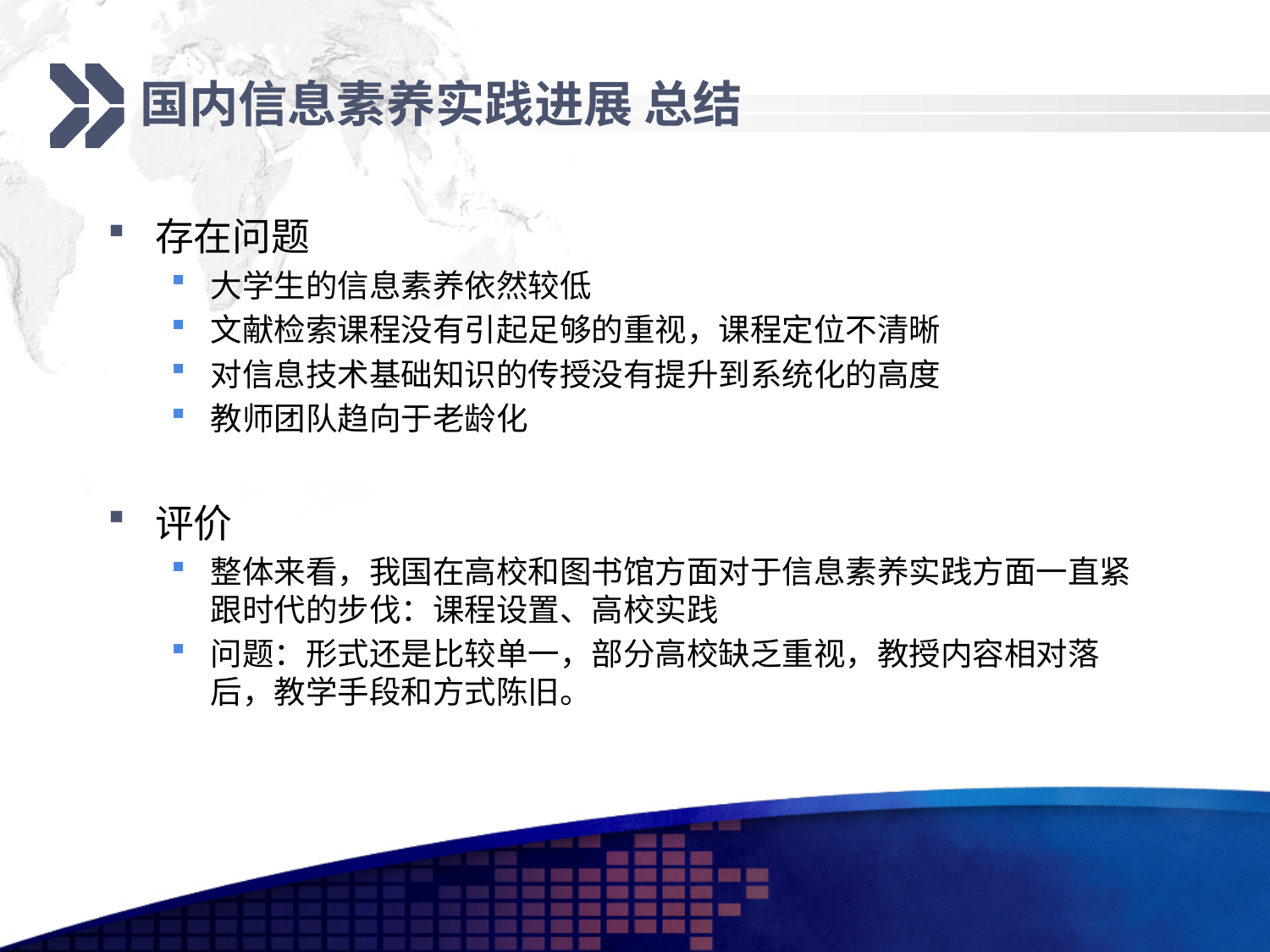

# 国内信息素养实践进展 总结
存在问题
大学生的信息素养依然较低
文献检索课程没有引起足够的重视，课程定位不清晰
对信息技术基础知识的传授没有提升到系统化的高度
教师团队趋向于老龄化

评价
整体来看，我国在高校和图书馆方面对于信息素养实践方面一直紧跟时代的步伐：课程设置、高校实践
问题：形式还是比较单一，部分高校缺乏重视，教授内容相对落后，教学手段和方式陈旧。